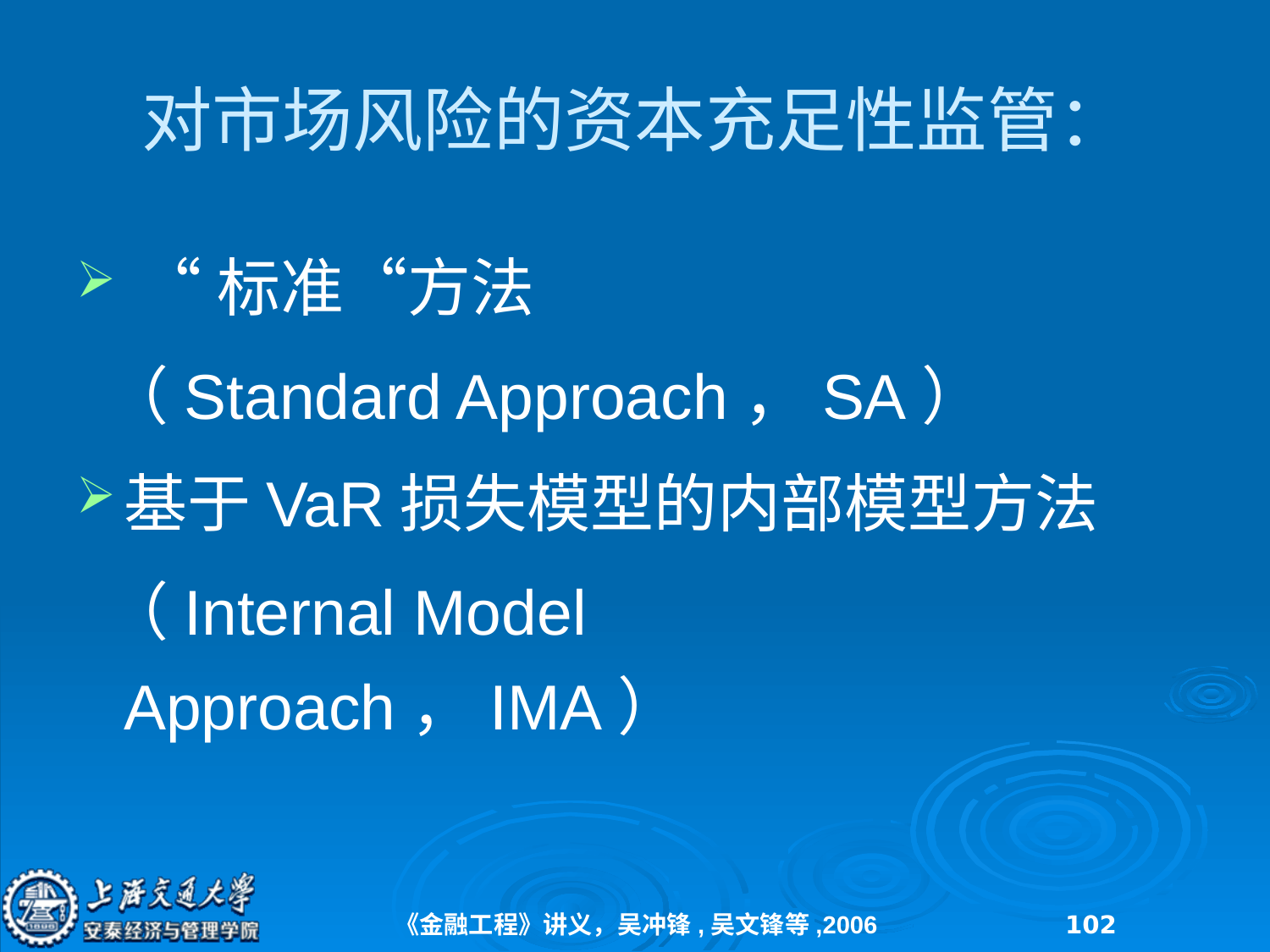

# 对市场风险的资本充足性监管：
 “标准“方法
 （Standard Approach，SA）
基于VaR损失模型的内部模型方法
 （Internal Model Approach，IMA）